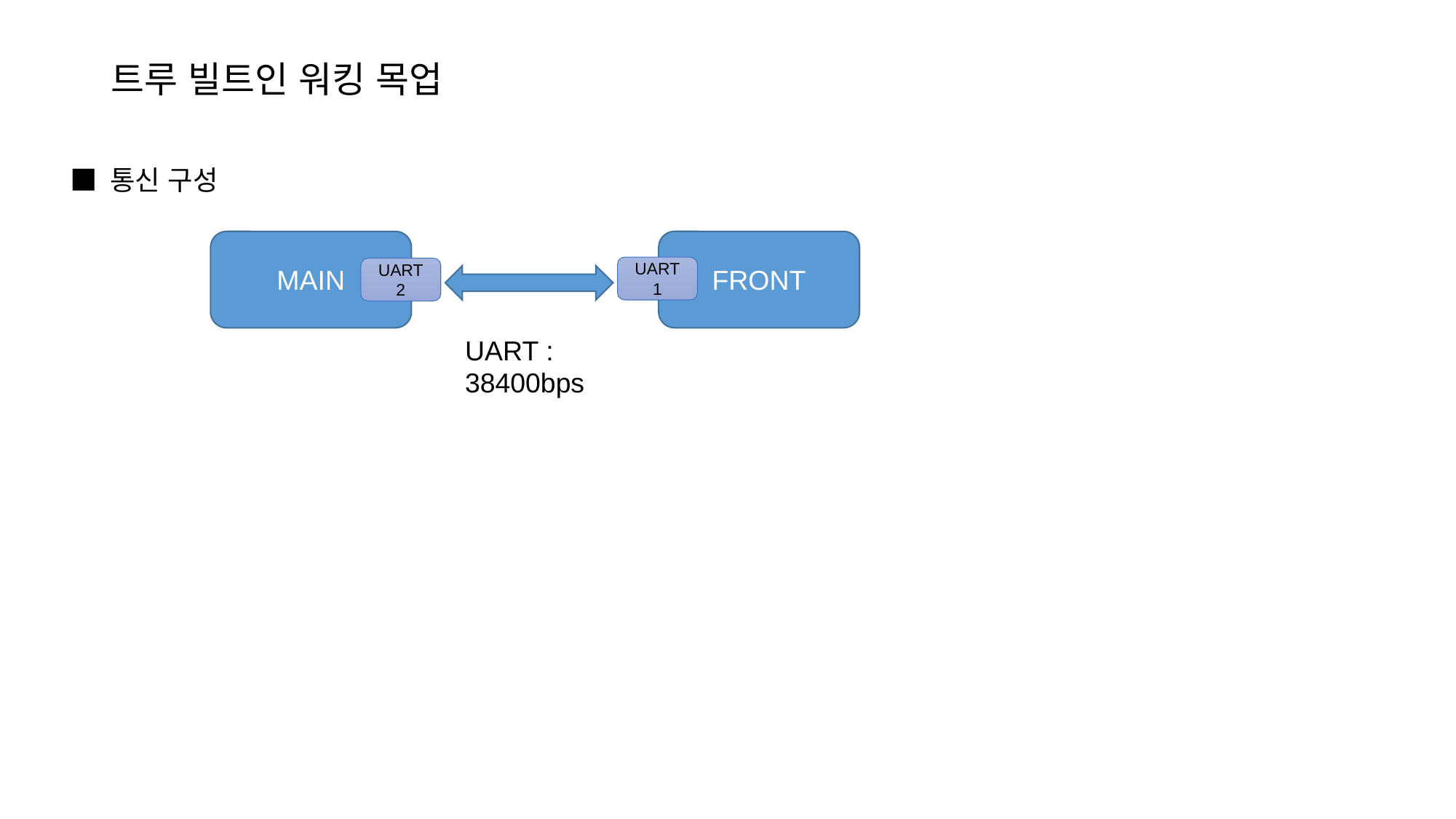

# 트루 빌트인 워킹 목업
■ 통신 구성
MAIN
FRONT
UART1
UART2

UART : 38400bps